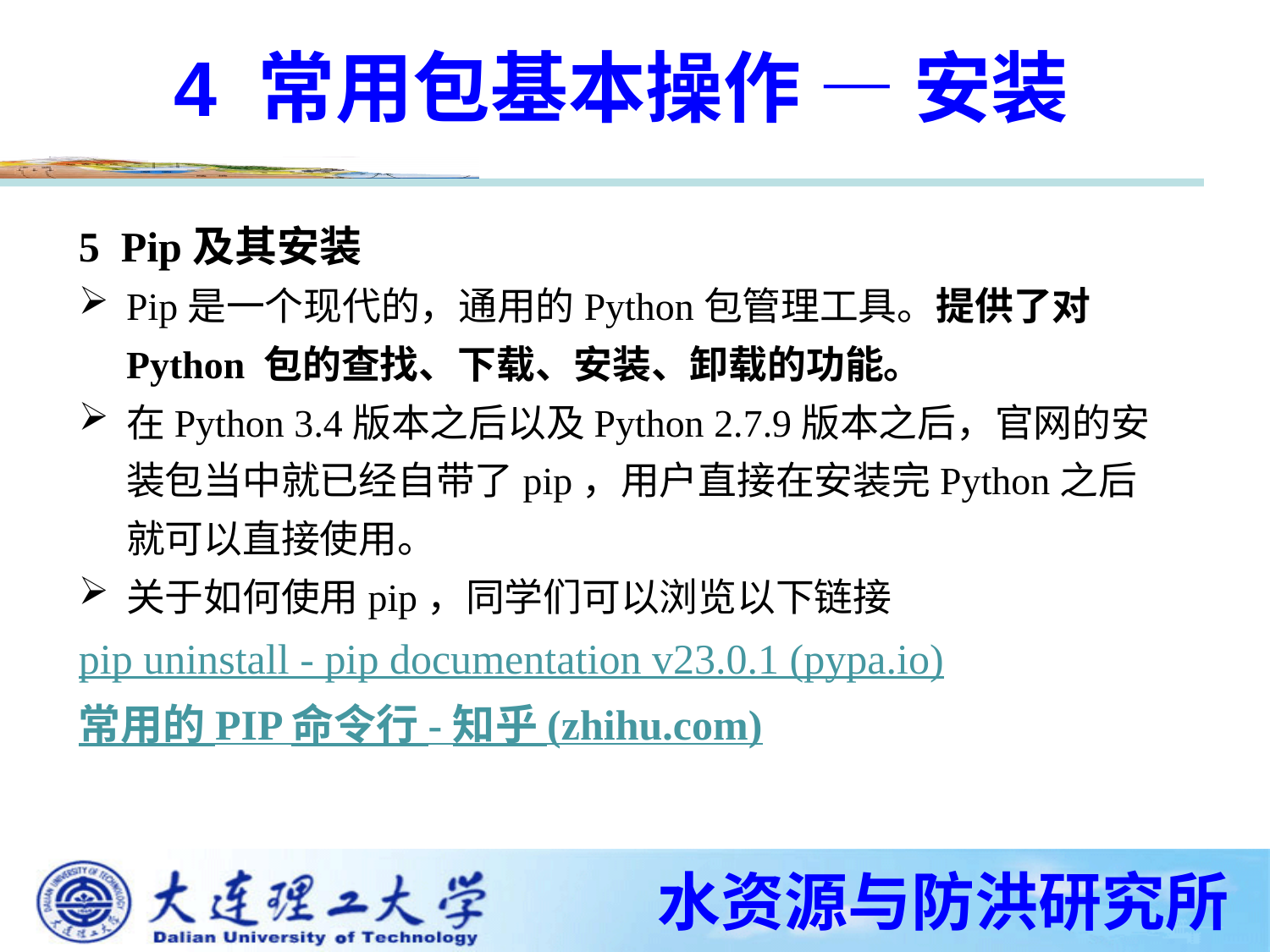

4 常用包基本操作 — 安装
5  Pip及其安装
Pip是一个现代的，通用的Python包管理工具。提供了对 Python 包的查找、下载、安装、卸载的功能。
在Python 3.4版本之后以及Python 2.7.9版本之后，官网的安装包当中就已经自带了pip，用户直接在安装完Python之后就可以直接使用。
关于如何使用pip，同学们可以浏览以下链接
pip uninstall - pip documentation v23.0.1 (pypa.io)
常用的 PIP 命令行 - 知乎 (zhihu.com)